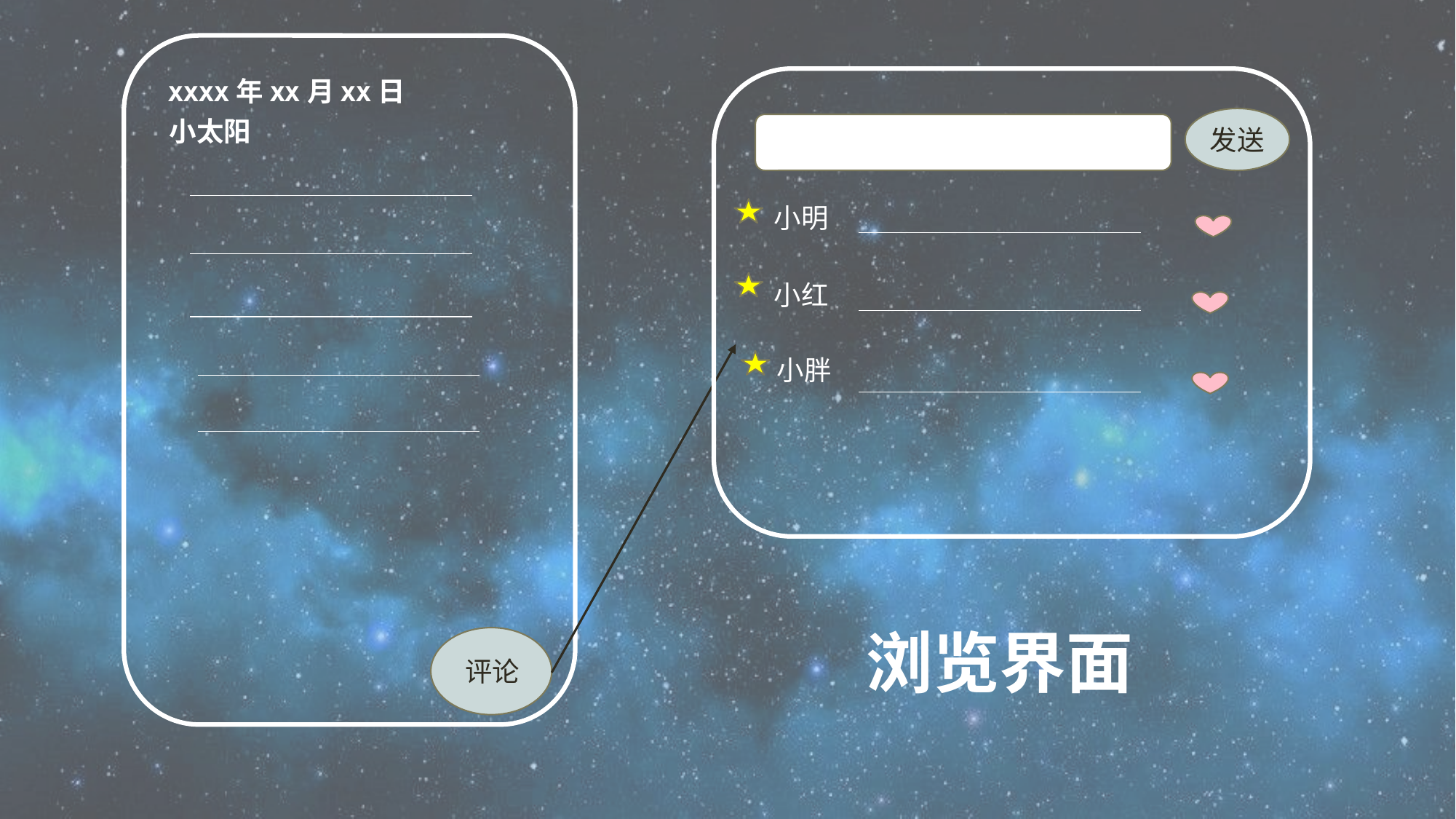

xxxx年xx月xx日

小太阳

发送
小明

小红

小胖

浏览界面

评论